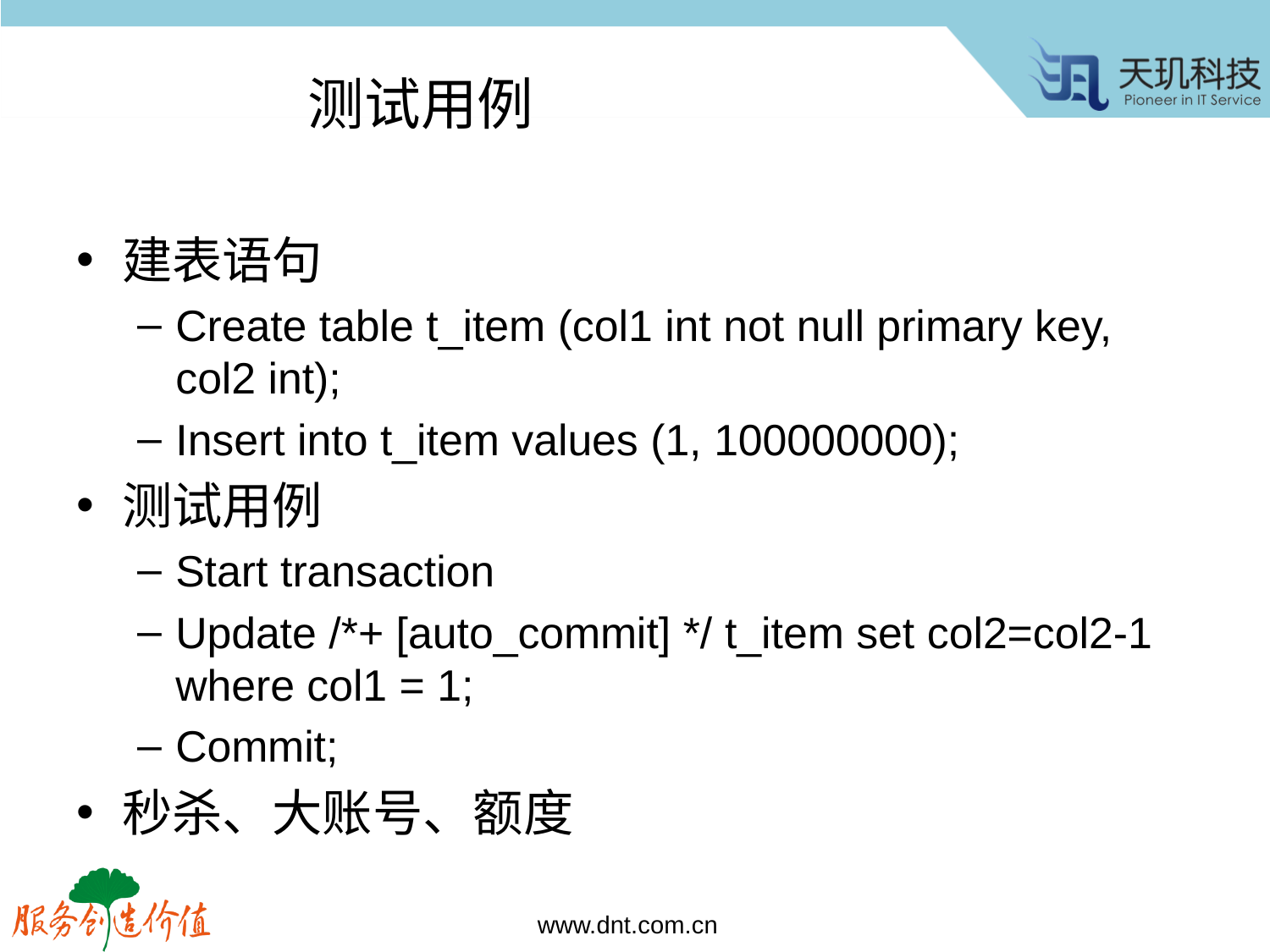

# 测试用例
建表语句
Create table t_item (col1 int not null primary key, col2 int);
Insert into t_item values (1, 100000000);
测试用例
Start transaction
Update /*+ [auto_commit] */ t_item set col2=col2-1 where col1 = 1;
Commit;
秒杀、大账号、额度